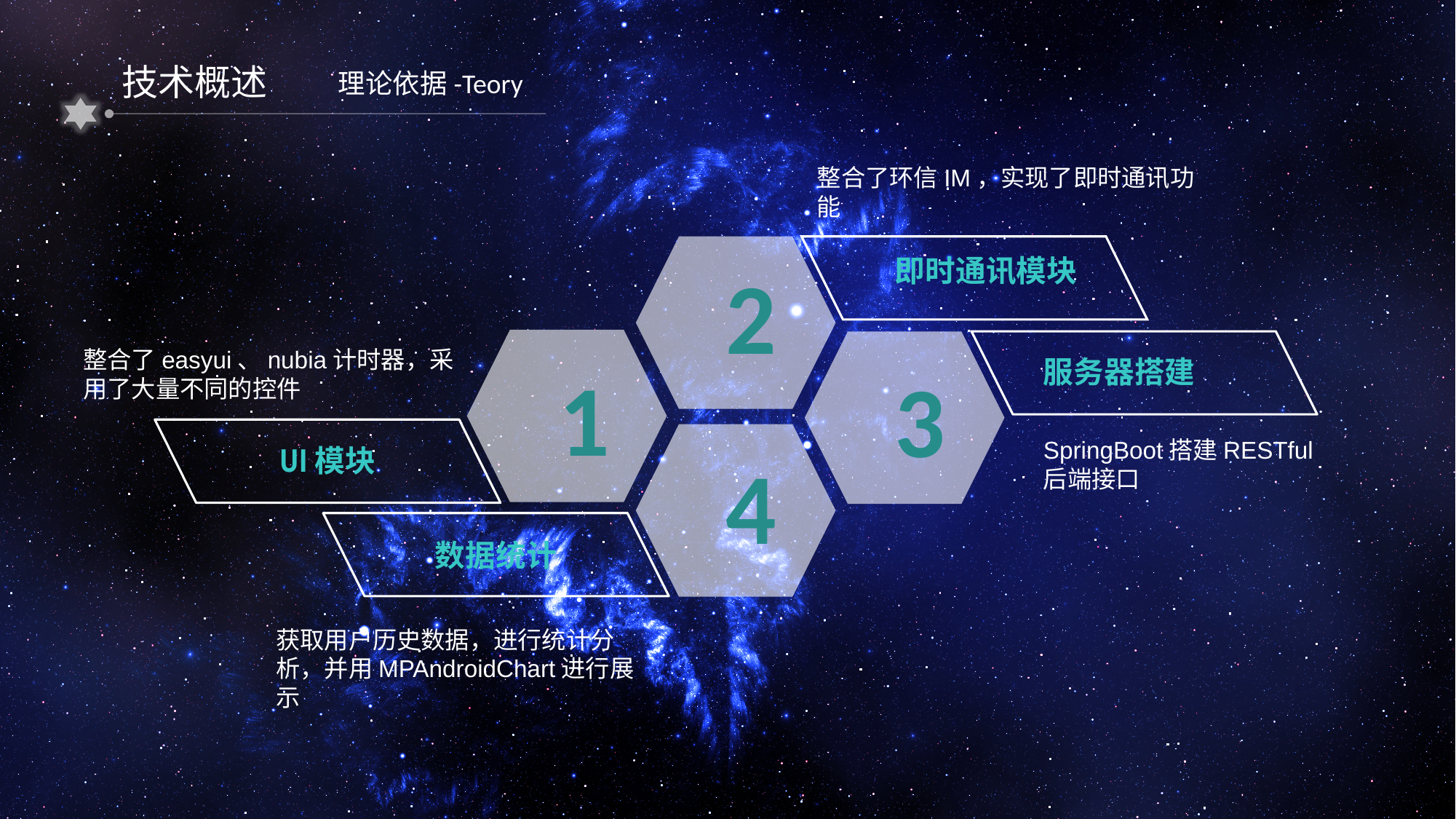

技术概述
理论依据-Teory

整合了环信IM，实现了即时通讯功能

2

即时通讯模块

1

服务器搭建

3
整合了easyui、nubia计时器，采用了大量不同的控件

UI模块

4
SpringBoot搭建RESTful
后端接口

数据统计
获取用户历史数据，进行统计分析，并用MPAndroidChart进行展示